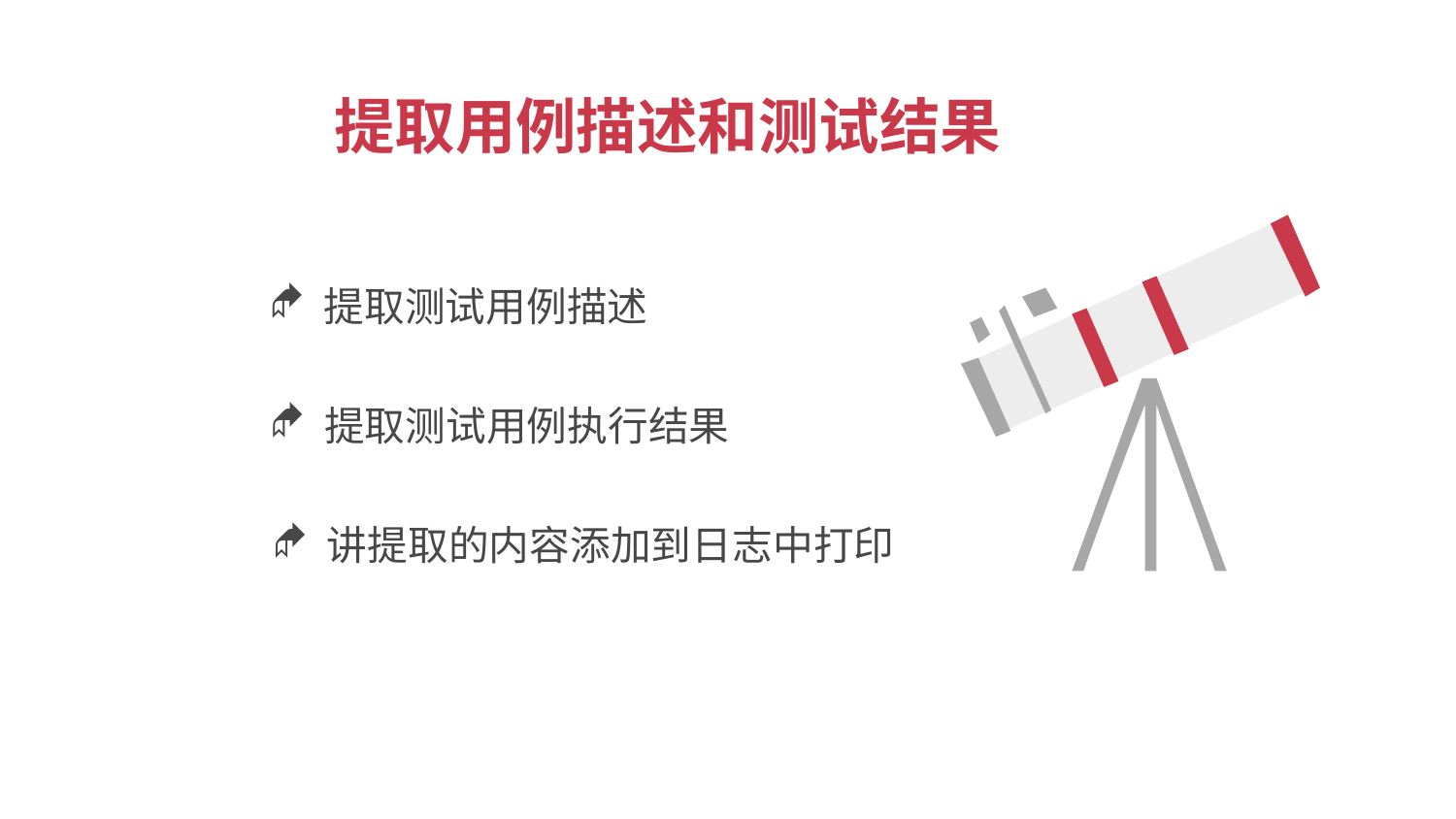

提取用例描述和测试结果

提取测试用例描述
提取测试用例执行结果
讲提取的内容添加到日志中打印